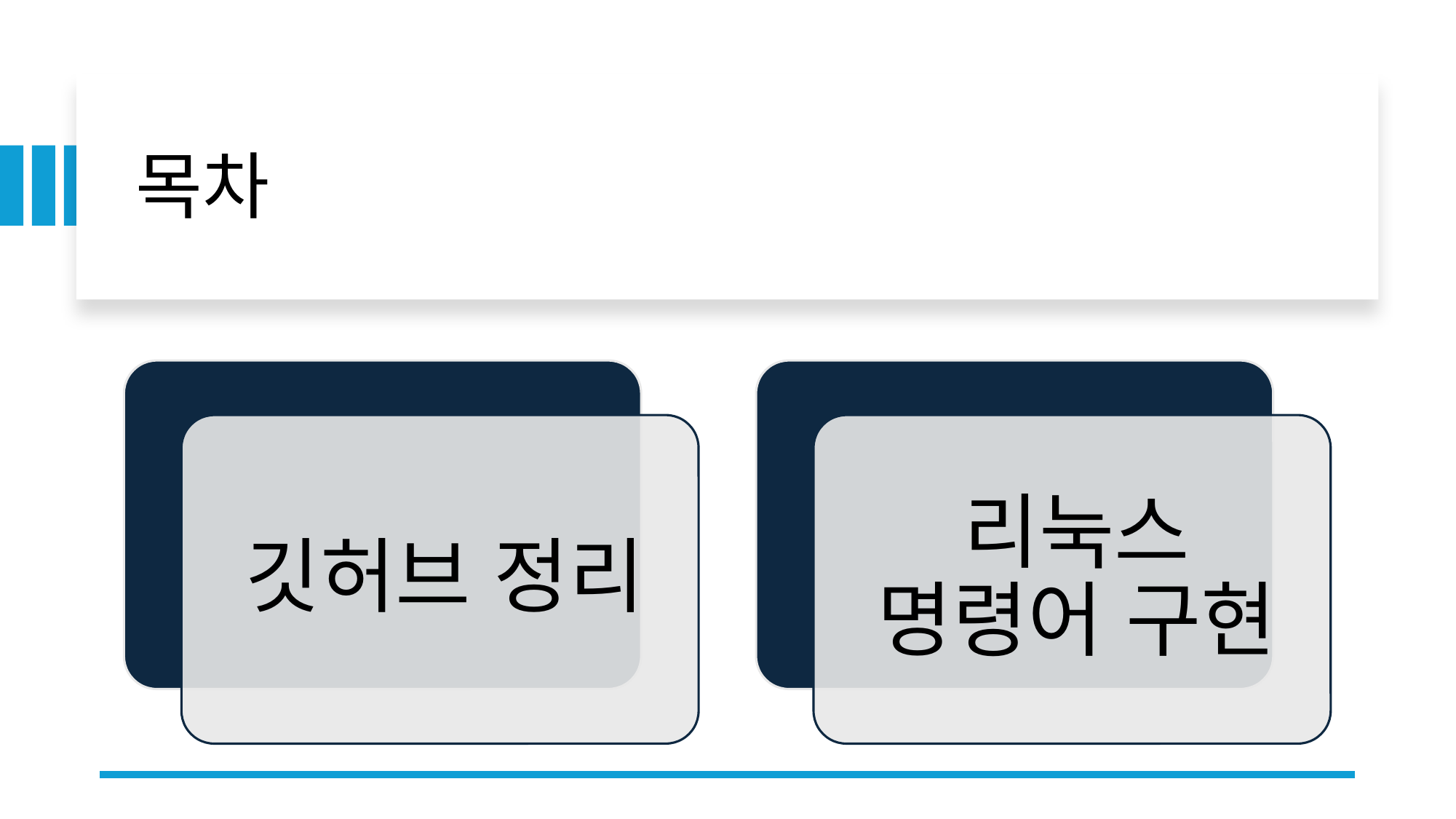

# 목차

깃허브 정리
리눅스 명령어 구현